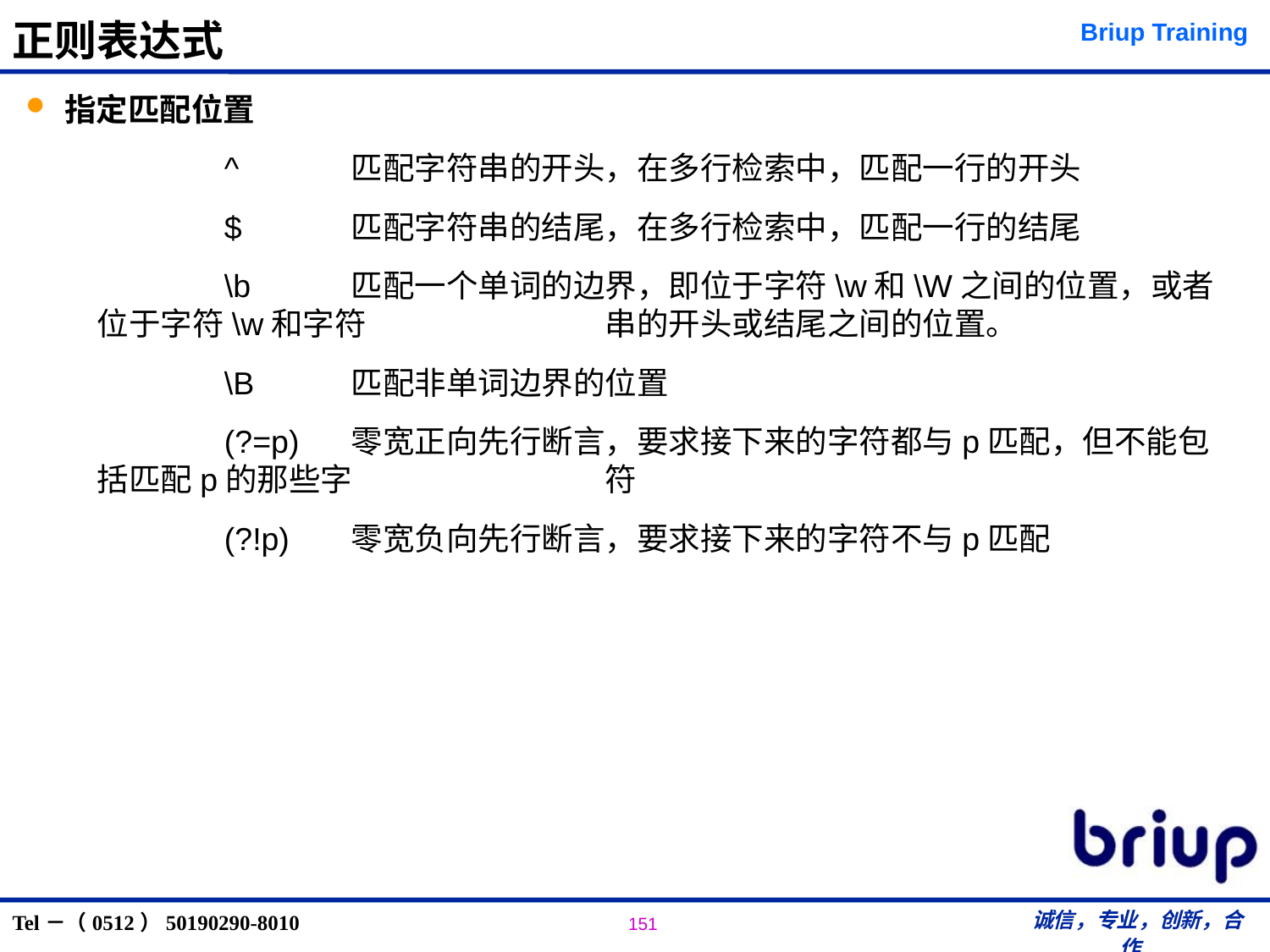

# 正则表达式

指定匹配位置
	^	匹配字符串的开头，在多行检索中，匹配一行的开头
	$	匹配字符串的结尾，在多行检索中，匹配一行的结尾
	\b	匹配一个单词的边界，即位于字符\w和\W之间的位置，或者位于字符\w和字符		串的开头或结尾之间的位置。
	\B	匹配非单词边界的位置
	(?=p)  	零宽正向先行断言，要求接下来的字符都与p匹配，但不能包括匹配p的那些字		符
	(?!p)  	零宽负向先行断言，要求接下来的字符不与p匹配